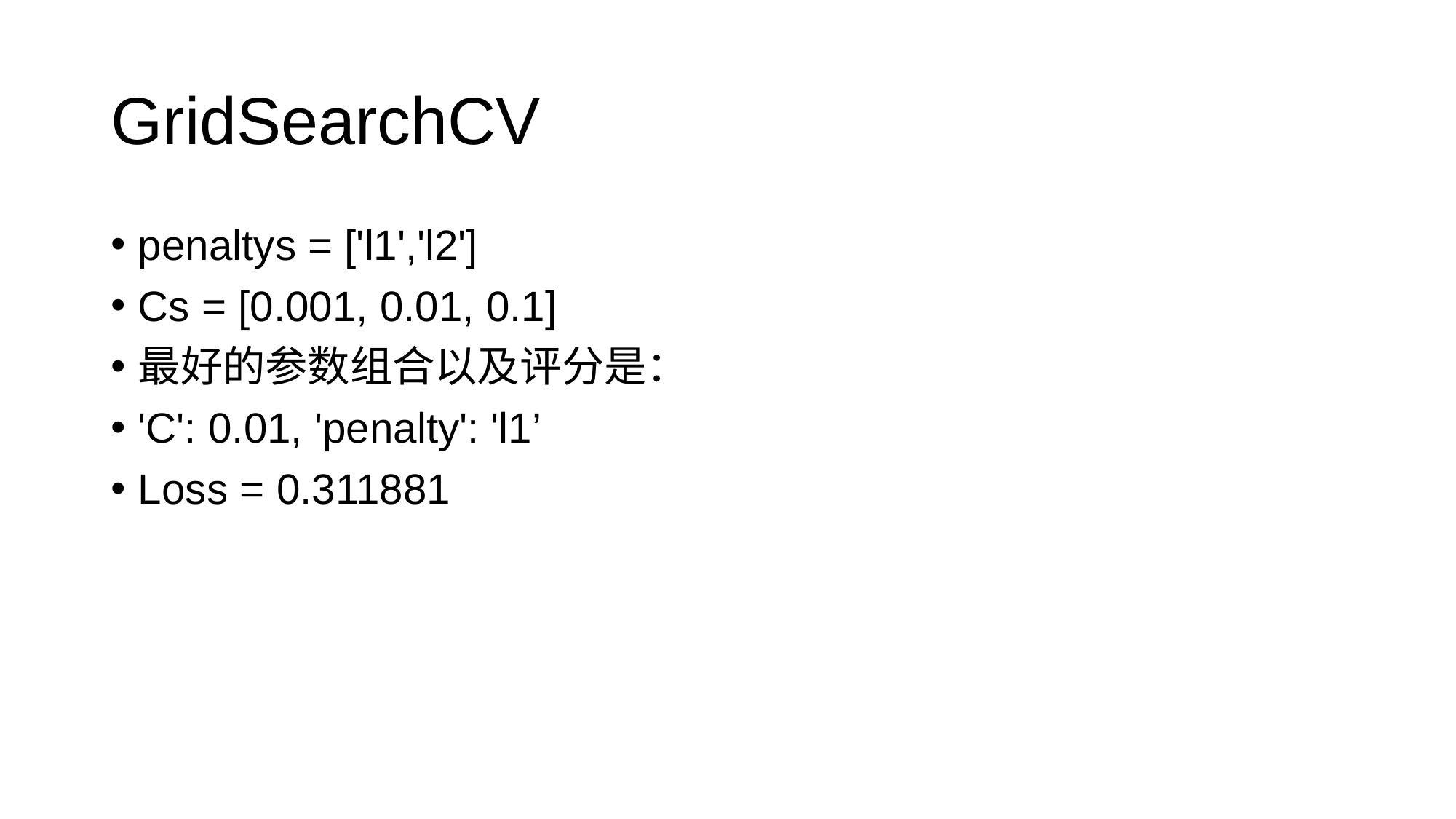

# GridSearchCV
penaltys = ['l1','l2']
Cs = [0.001, 0.01, 0.1]
最好的参数组合以及评分是：
'C': 0.01, 'penalty': 'l1’
Loss = 0.311881